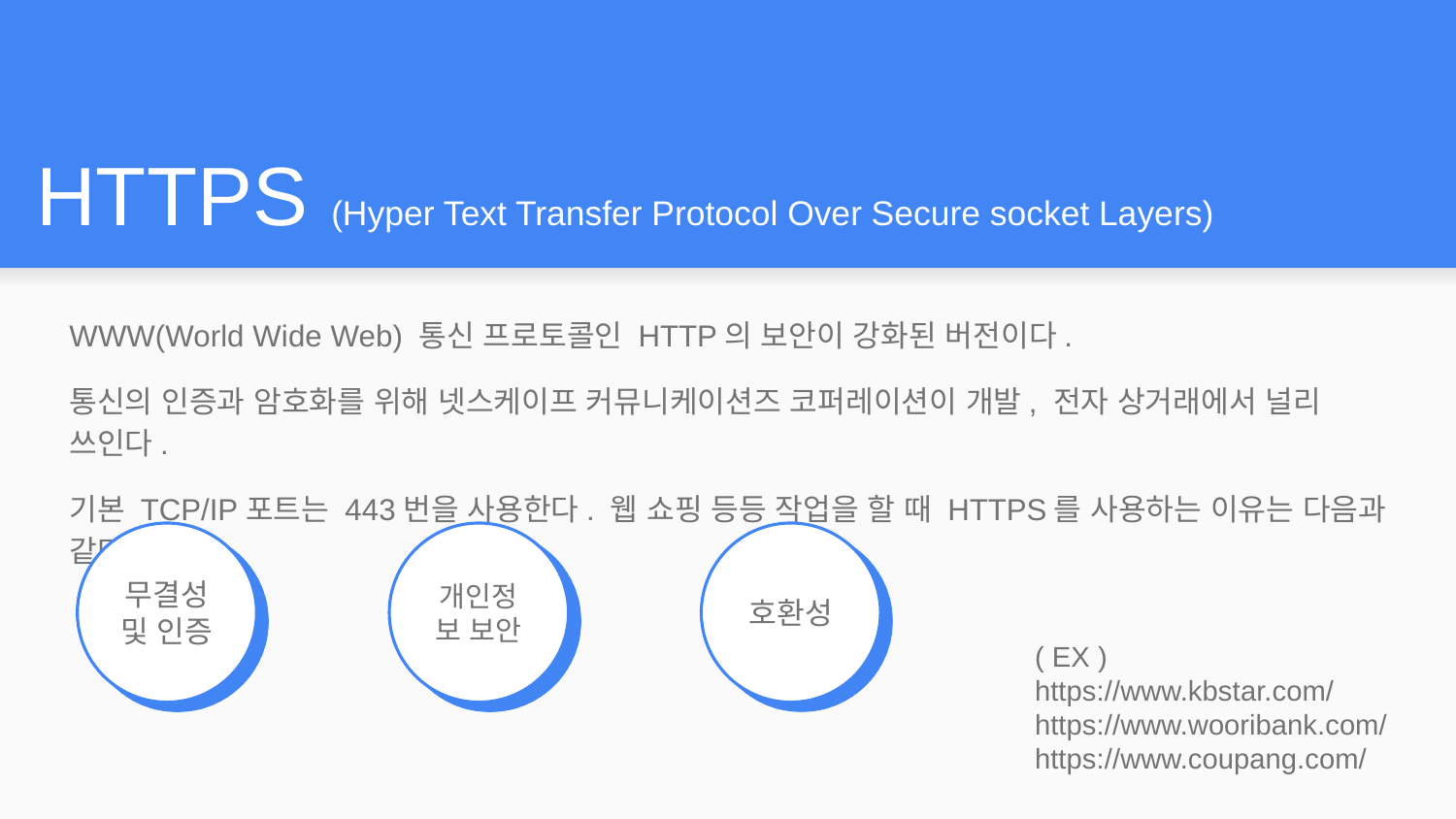

# HTTPS (Hyper Text Transfer Protocol Over Secure socket Layers)
WWW(World Wide Web) 통신 프로토콜인 HTTP의 보안이 강화된 버전이다.
통신의 인증과 암호화를 위해 넷스케이프 커뮤니케이션즈 코퍼레이션이 개발, 전자 상거래에서 널리 쓰인다.
기본 TCP/IP포트는 443번을 사용한다. 웹 쇼핑 등등 작업을 할 때 HTTPS를 사용하는 이유는 다음과 같다.

※ HTTP와 HTTPS차이점은 암호화, 복호화를 이용하여 보안성에 대한 차이가 있다
무결성 및 인증
개인정보 보안
호환성
( EX )
https://www.kbstar.com/
https://www.wooribank.com/
https://www.coupang.com/